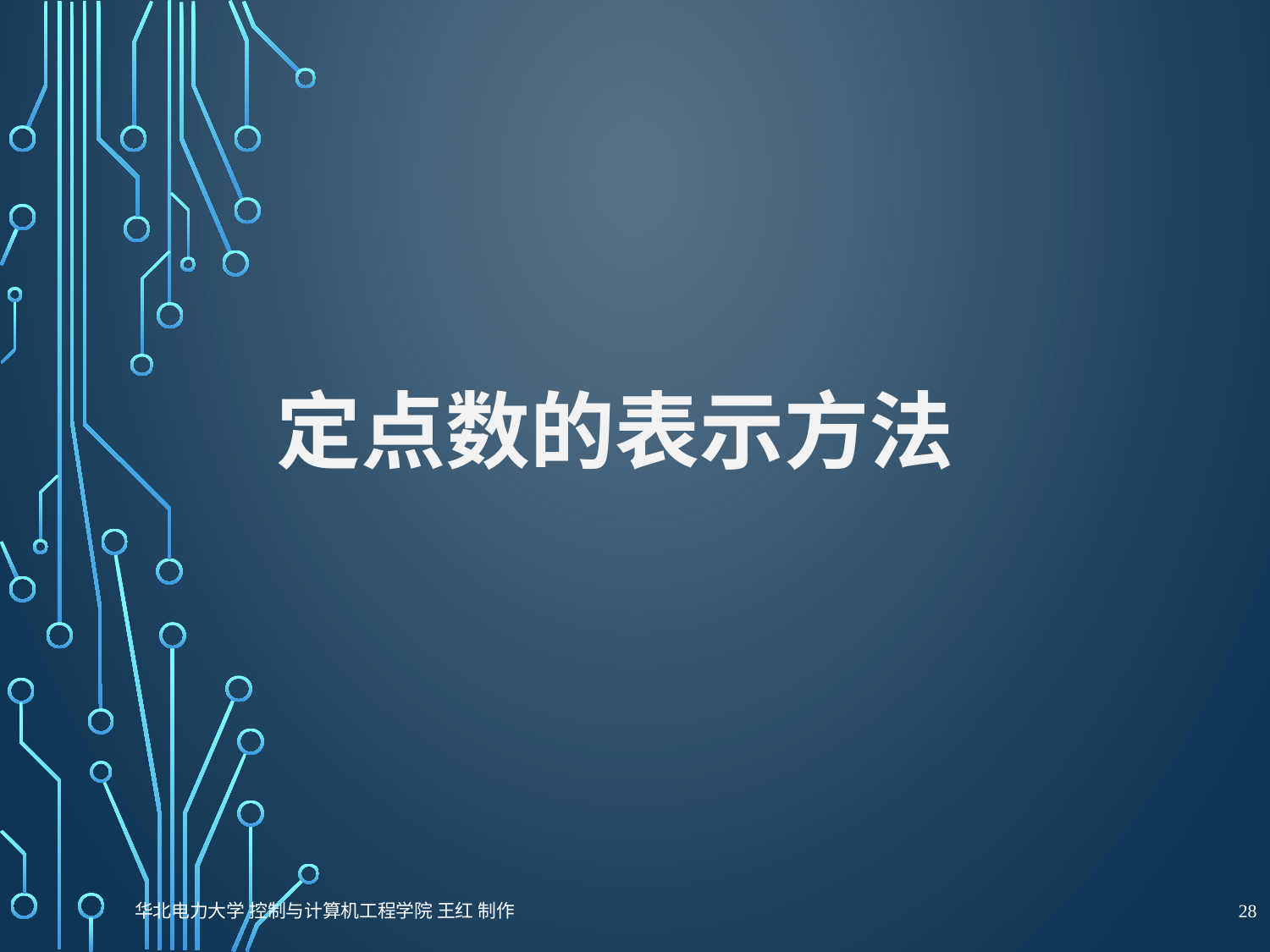

# 定点数的表示方法

华北电力大学 控制与计算机工程学院 王红 制作
28